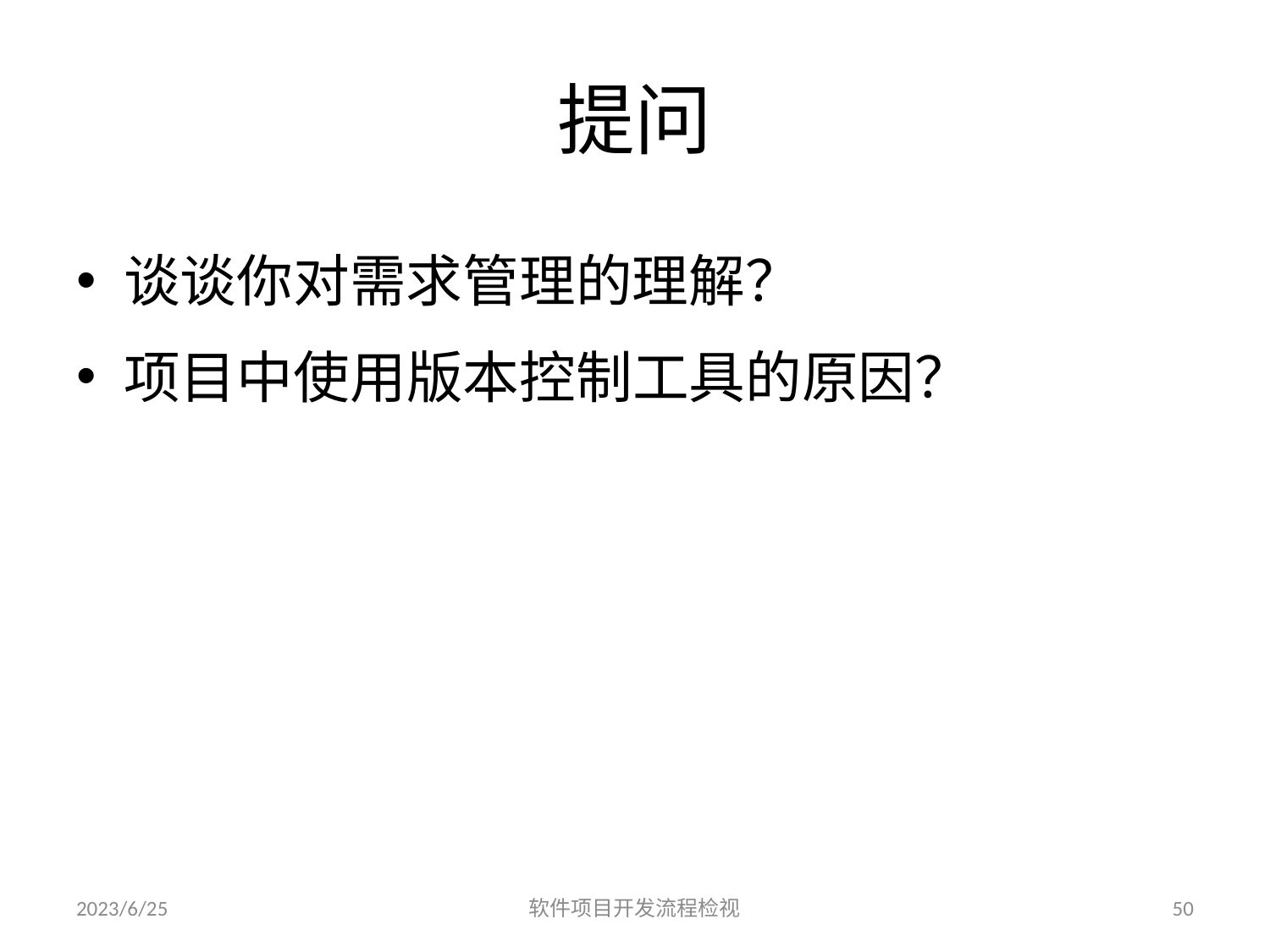

# 提问
谈谈你对需求管理的理解？
项目中使用版本控制工具的原因？
2023/6/25
软件项目开发流程检视
50